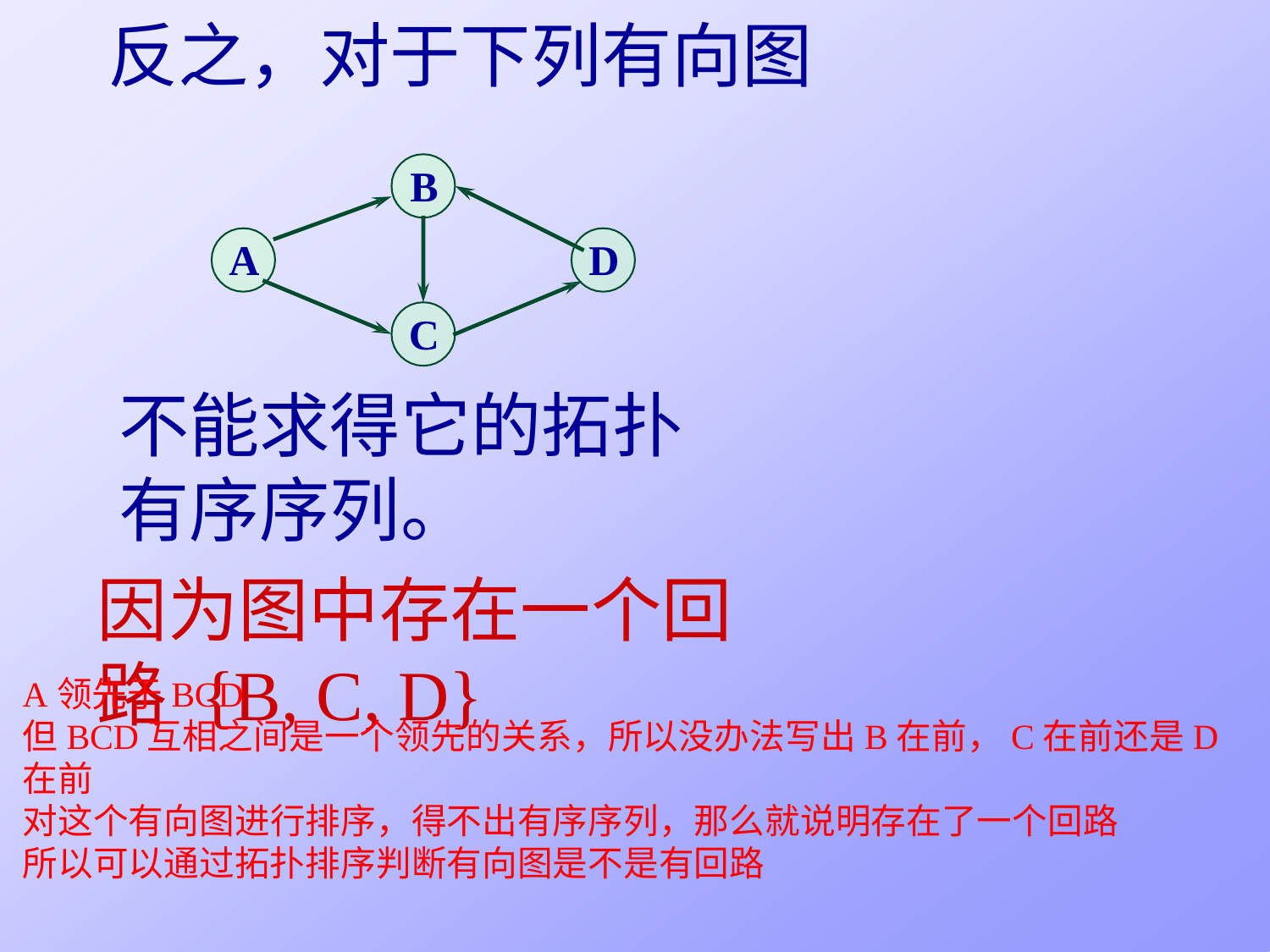

# 反之，对于下列有向图
B
A	D
C
不能求得它的拓扑有序序列。
因为图中存在一个回路 {B, C, D}

A领先于BCD
但BCD互相之间是一个领先的关系，所以没办法写出B在前，C在前还是D在前
对这个有向图进行排序，得不出有序序列，那么就说明存在了一个回路 所以可以通过拓扑排序判断有向图是不是有回路